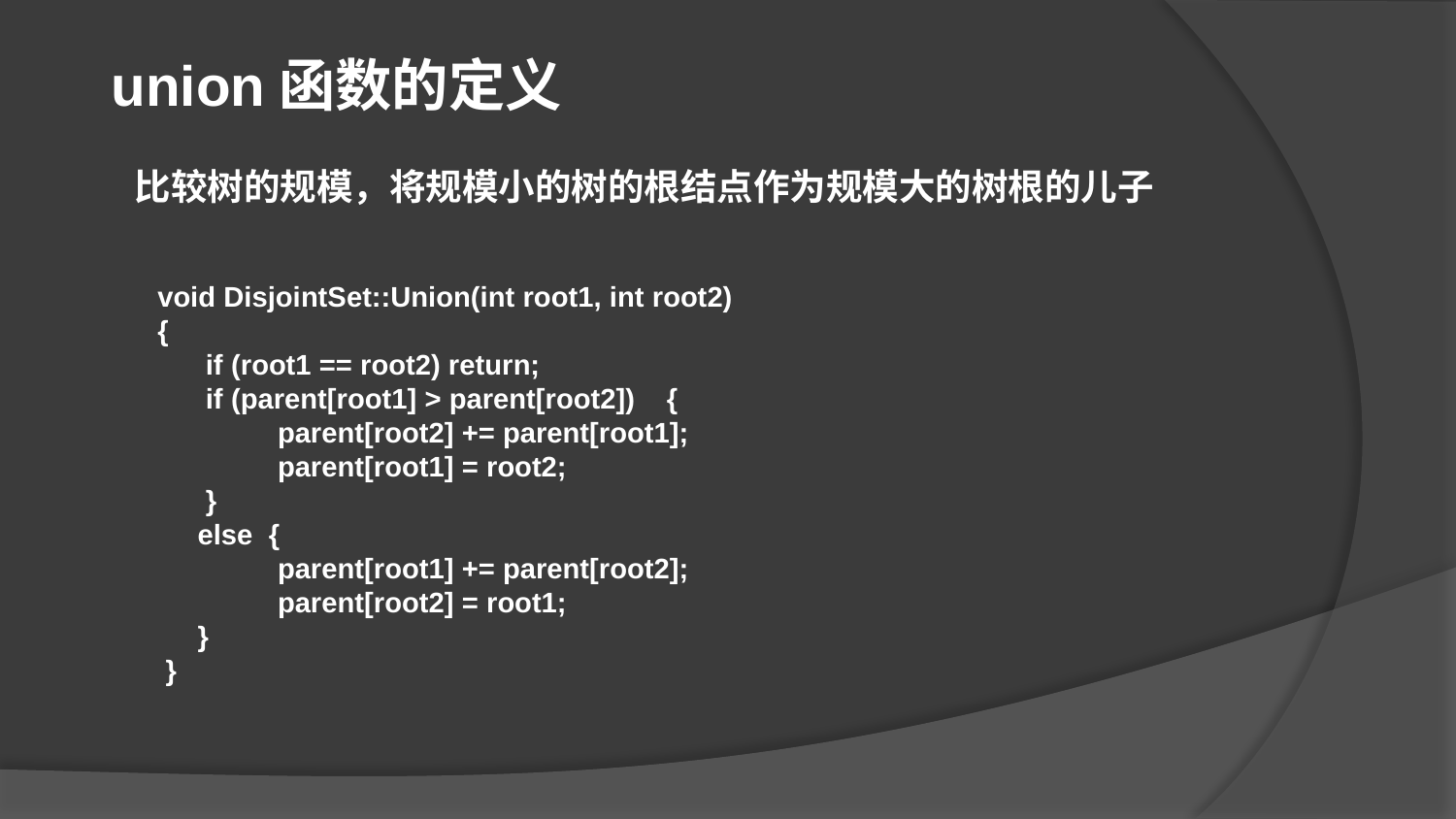

union函数的定义
比较树的规模，将规模小的树的根结点作为规模大的树根的儿子
void DisjointSet::Union(int root1, int root2)
{
      if (root1 == root2) return;
      if (parent[root1] > parent[root2])    {
               parent[root2] += parent[root1];
               parent[root1] = root2;
      }
     else  {
               parent[root1] += parent[root2];
               parent[root2] = root1;
     }
 }